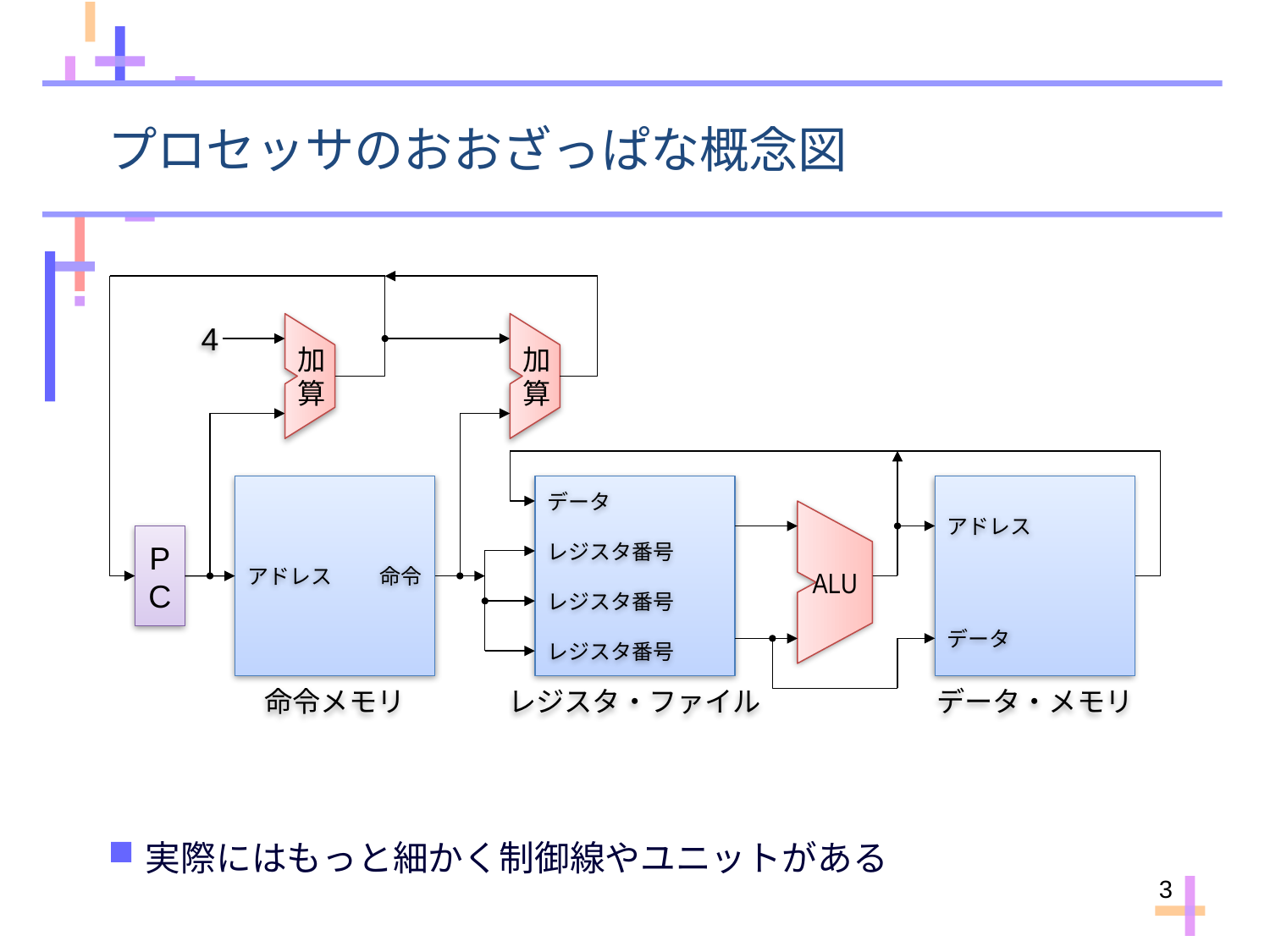

# プロセッサのおおざっぱな概念図

4
加算
加算

データ

アドレス
PC
レジスタ番号

ALU

アドレス
命令
レジスタ番号
データ
レジスタ番号

命令メモリ
レジスタ・ファイル
データ・メモリ
実際にはもっと細かく制御線やユニットがある
3